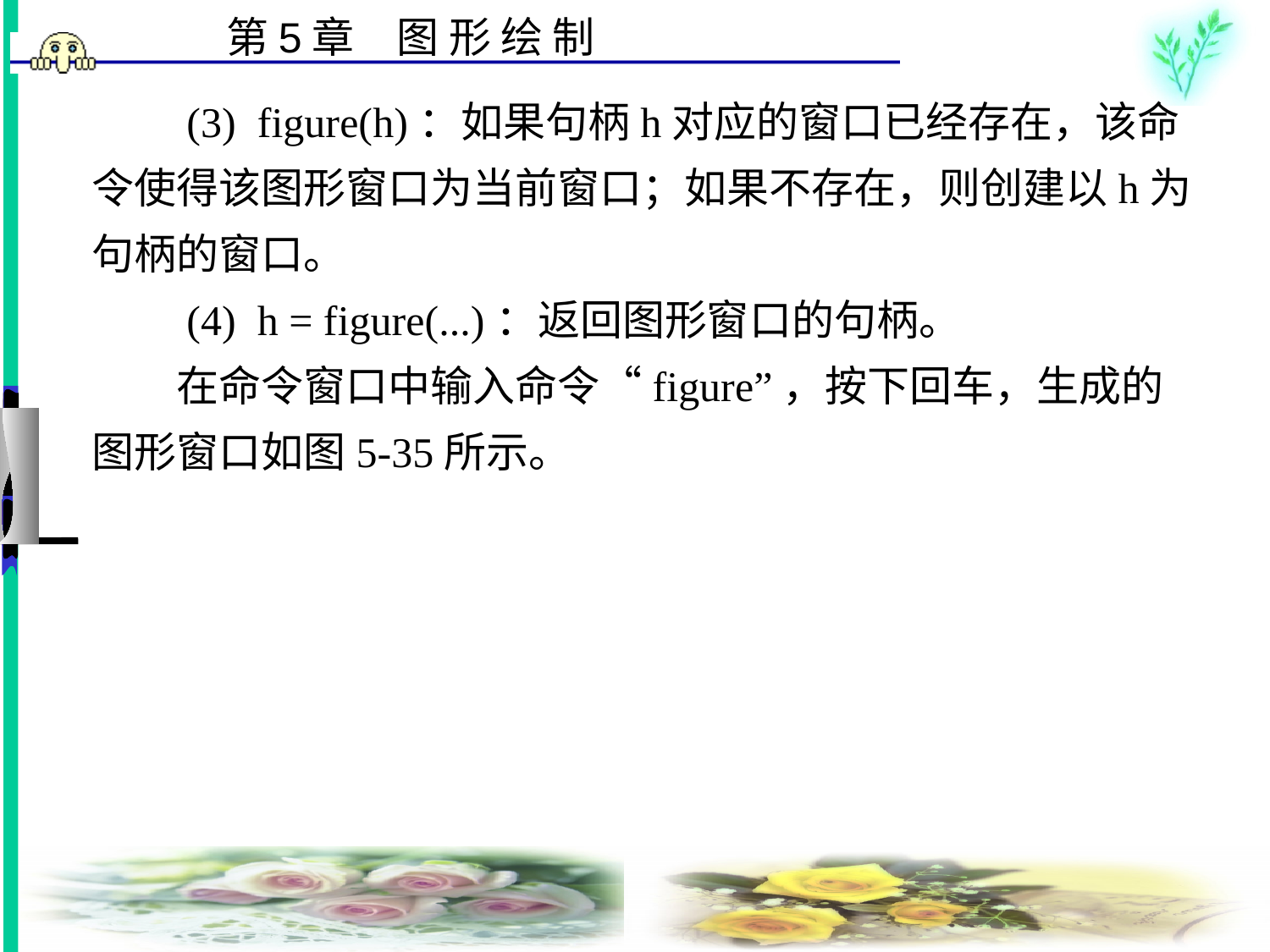

# (3)  figure(h)：如果句柄h对应的窗口已经存在，该命令使得该图形窗口为当前窗口；如果不存在，则创建以h为句柄的窗口。 　　(4)  h = figure(...)：返回图形窗口的句柄。 　　在命令窗口中输入命令“figure”，按下回车，生成的图形窗口如图5-35所示。